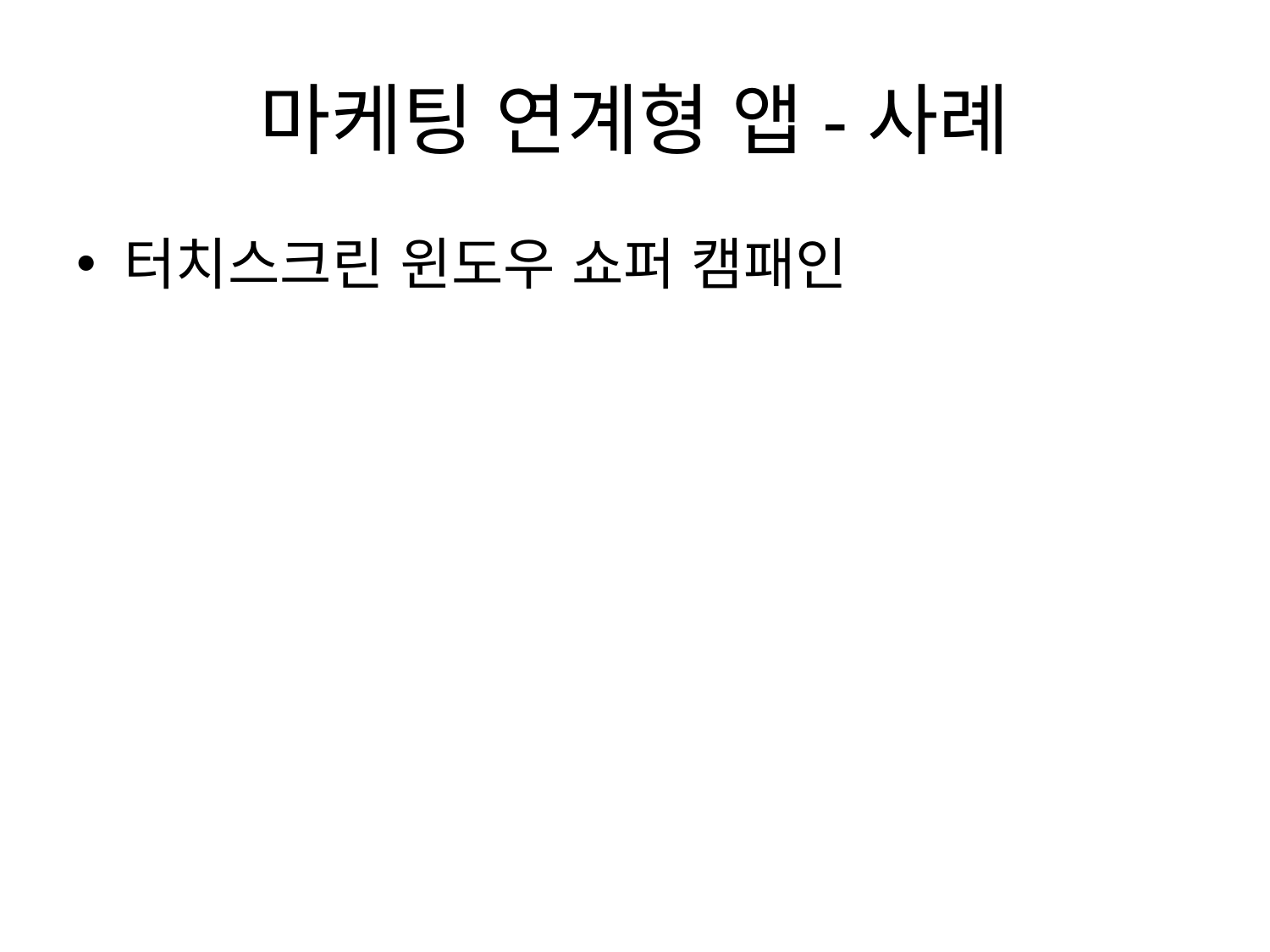

# 마케팅 연계형 앱-사례
터치스크린 윈도우 쇼퍼 캠패인